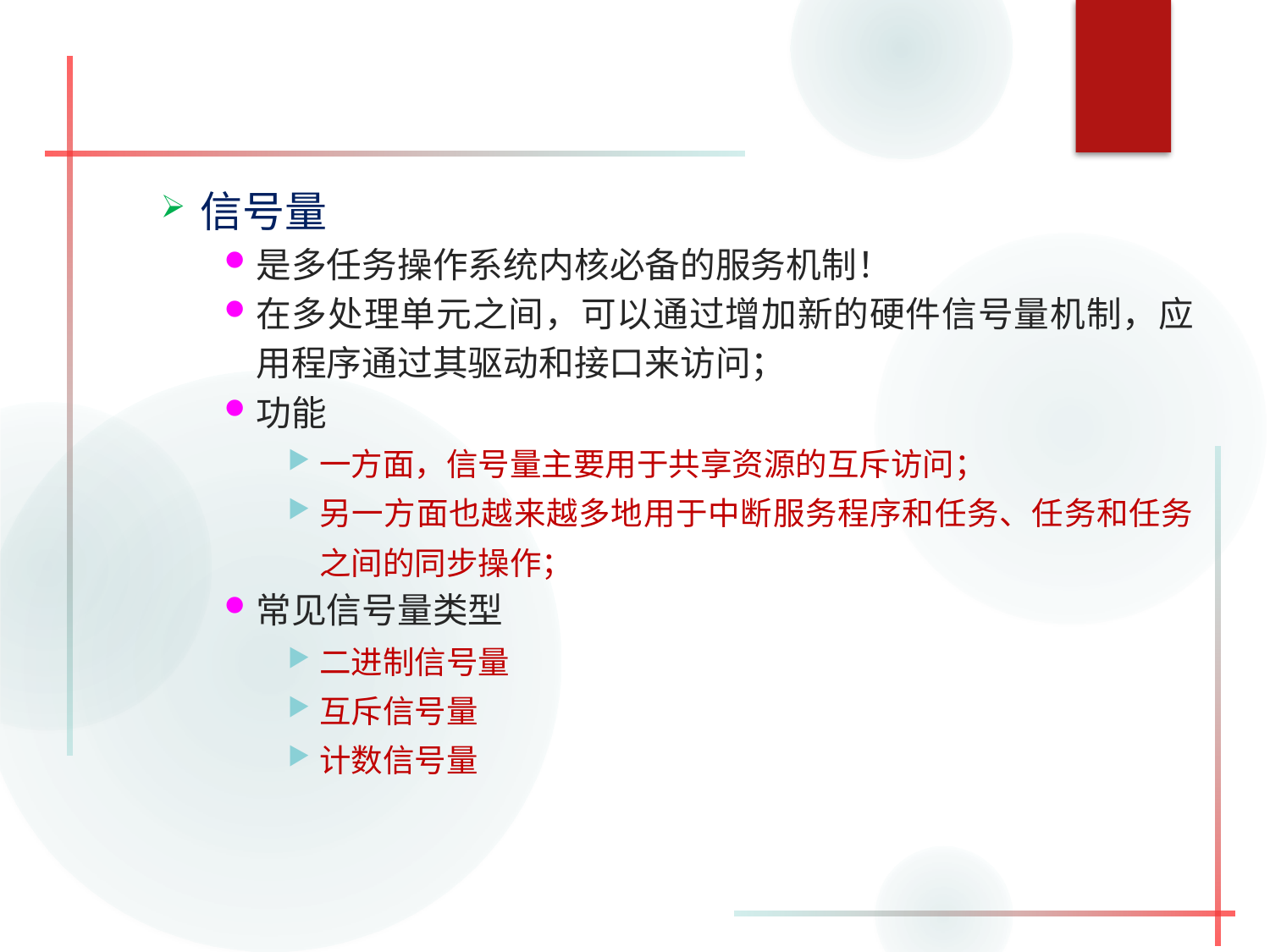

58
#
信号量
是多任务操作系统内核必备的服务机制！
在多处理单元之间，可以通过增加新的硬件信号量机制，应用程序通过其驱动和接口来访问；
功能
一方面，信号量主要用于共享资源的互斥访问；
另一方面也越来越多地用于中断服务程序和任务、任务和任务之间的同步操作；
常见信号量类型
二进制信号量
互斥信号量
计数信号量